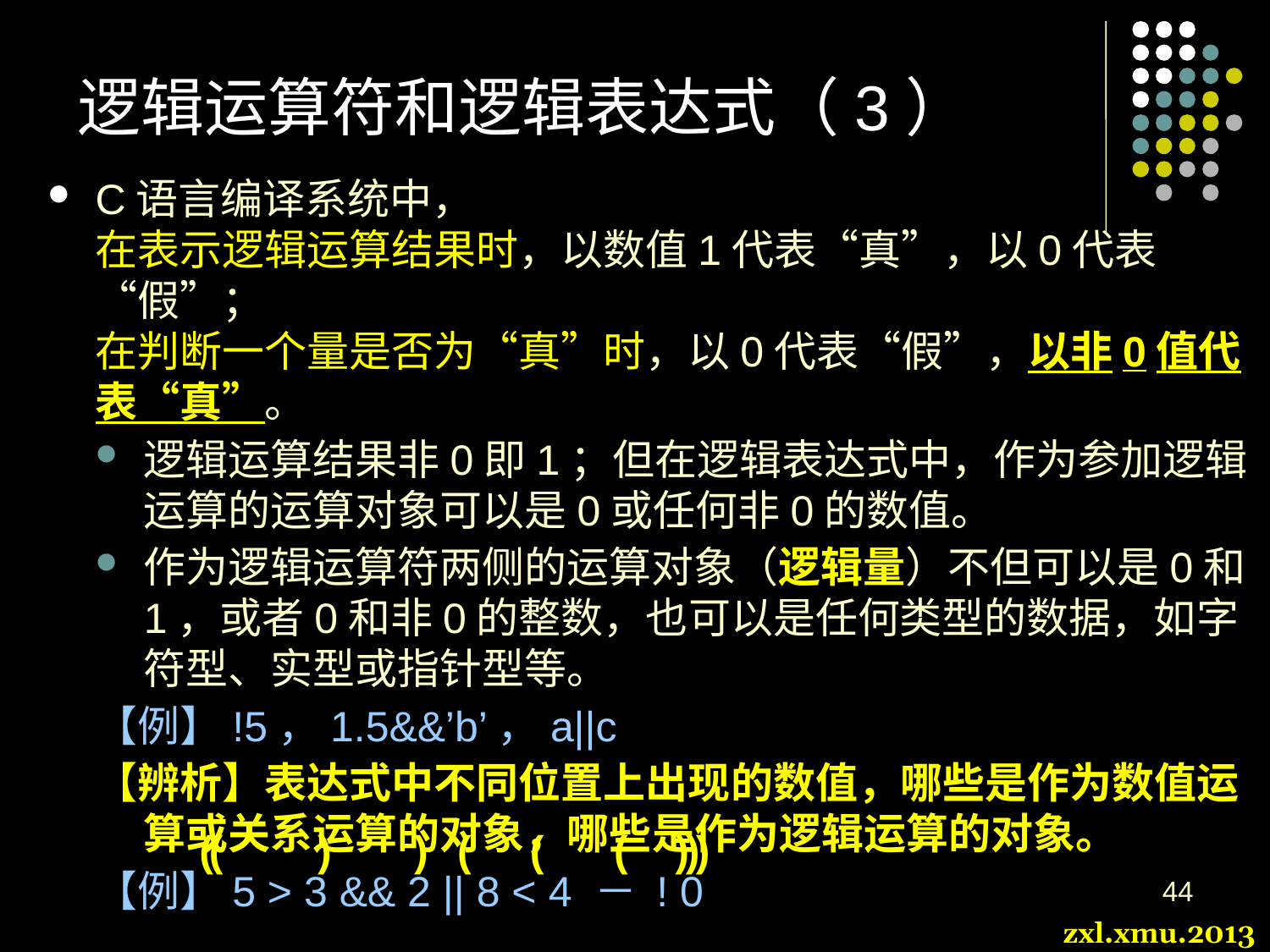

# 逻辑运算符和逻辑表达式（3）
C语言编译系统中，
在表示逻辑运算结果时，以数值1代表“真”，以0代表“假”；
在判断一个量是否为“真”时，以0代表“假”，以非0值代表“真”。
逻辑运算结果非0即1；但在逻辑表达式中，作为参加逻辑运算的运算对象可以是0或任何非0的数值。
作为逻辑运算符两侧的运算对象（逻辑量）不但可以是0和1，或者0和非0的整数，也可以是任何类型的数据，如字符型、实型或指针型等。
	【例】!5，1.5&&’b’，a||c
【辨析】表达式中不同位置上出现的数值，哪些是作为数值运算或关系运算的对象，哪些是作为逻辑运算的对象。
	【例】5 > 3 && 2 || 8 < 4 － ! 0
(                 )
(        )
(                   )
(            )
(    )
44